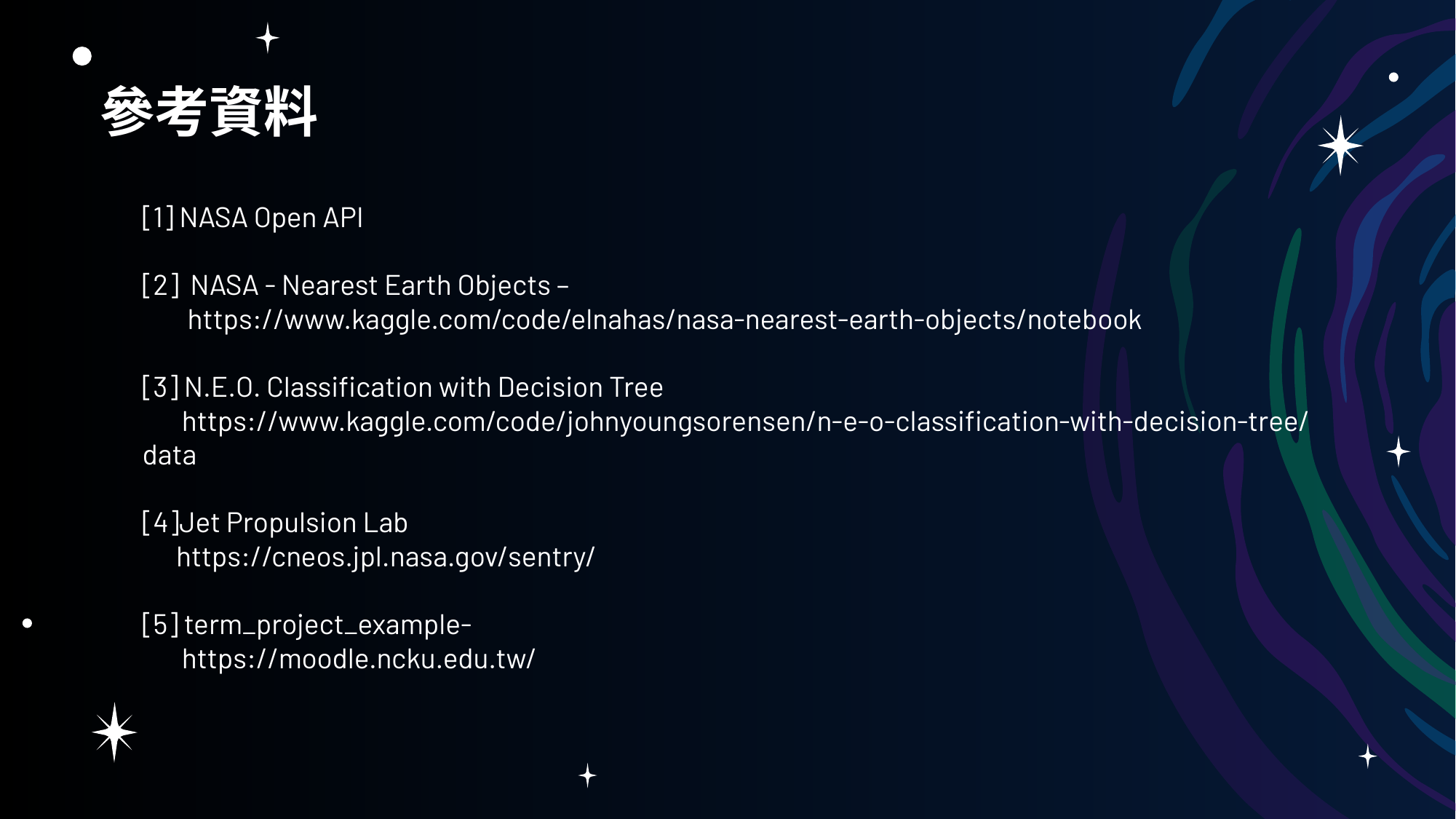

參考資料
[1] NASA Open API

[2]  NASA - Nearest Earth Objects –
        https://www.kaggle.com/code/elnahas/nasa-nearest-earth-objects/notebook

[3] N.E.O. Classification with Decision Tree
       https://www.kaggle.com/code/johnyoungsorensen/n-e-o-classification-with-decision-tree/data

[4]Jet Propulsion Lab
      https://cneos.jpl.nasa.gov/sentry/

[5] term_project_example-
       https://moodle.ncku.edu.tw/